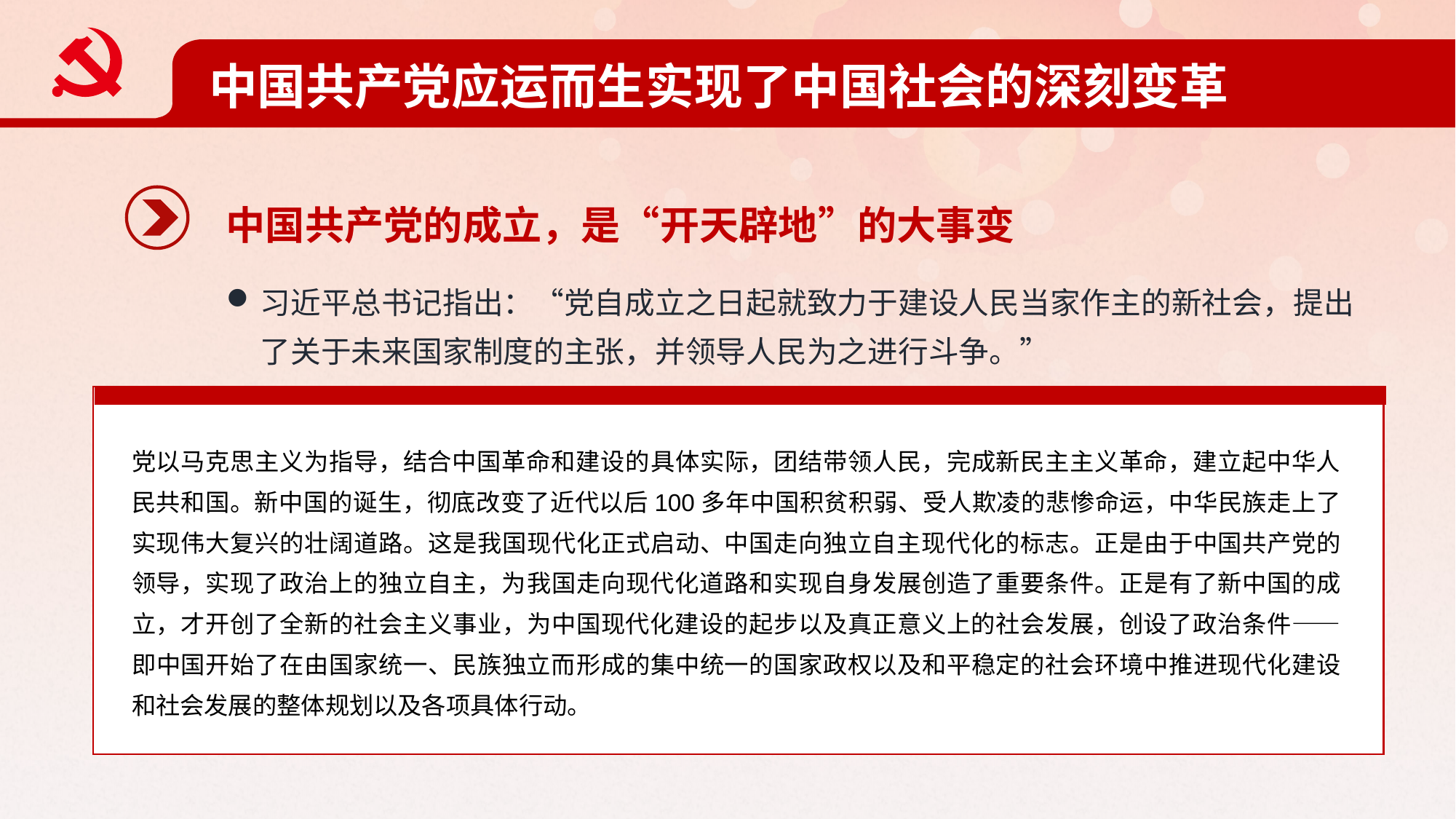

中国共产党应运而生实现了中国社会的深刻变革

中国共产党的成立，是“开天辟地”的大事变

习近平总书记指出：“党自成立之日起就致力于建设人民当家作主的新社会，提出了关于未来国家制度的主张，并领导人民为之进行斗争。”

党以马克思主义为指导，结合中国革命和建设的具体实际，团结带领人民，完成新民主主义革命，建立起中华人民共和国。新中国的诞生，彻底改变了近代以后100多年中国积贫积弱、受人欺凌的悲惨命运，中华民族走上了实现伟大复兴的壮阔道路。这是我国现代化正式启动、中国走向独立自主现代化的标志。正是由于中国共产党的领导，实现了政治上的独立自主，为我国走向现代化道路和实现自身发展创造了重要条件。正是有了新中国的成立，才开创了全新的社会主义事业，为中国现代化建设的起步以及真正意义上的社会发展，创设了政治条件——即中国开始了在由国家统一、民族独立而形成的集中统一的国家政权以及和平稳定的社会环境中推进现代化建设和社会发展的整体规划以及各项具体行动。